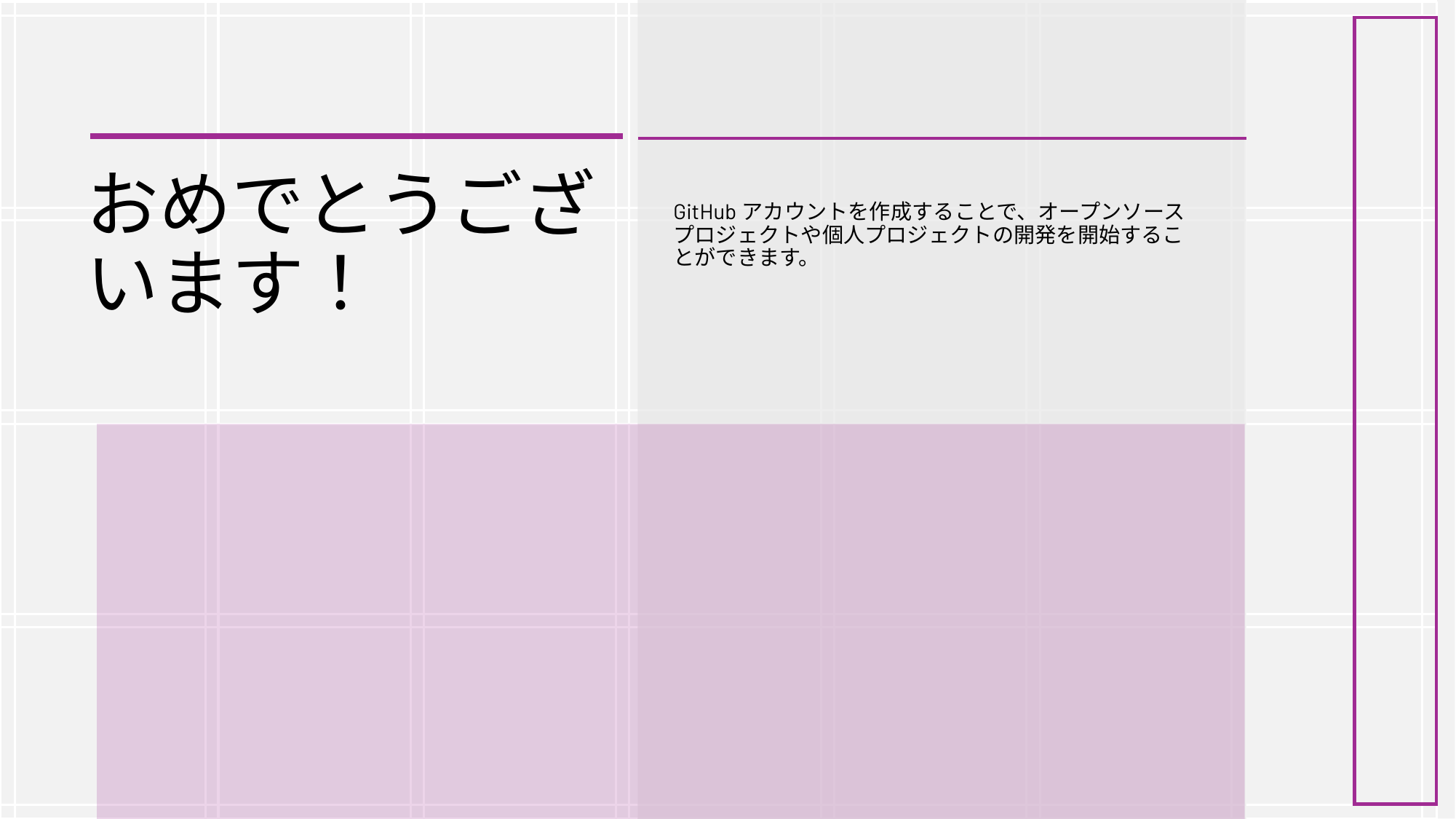

# おめでとうございます！

GitHubアカウントを作成することで、オープンソースプロジェクトや個人プロジェクトの開発を開始することができます。